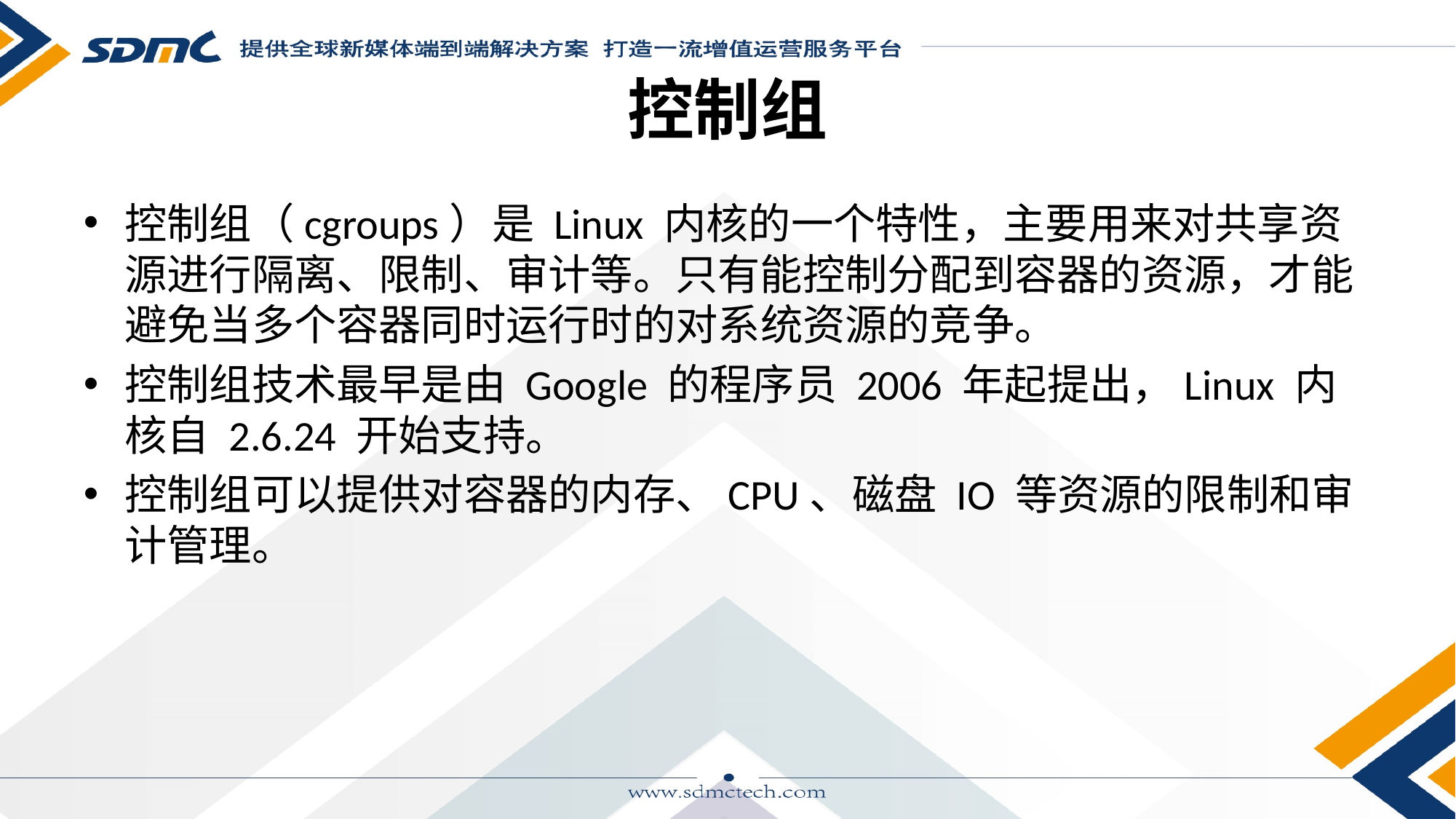

# 控制组
控制组（cgroups）是 Linux 内核的一个特性，主要用来对共享资源进行隔离、限制、审计等。只有能控制分配到容器的资源，才能避免当多个容器同时运行时的对系统资源的竞争。
控制组技术最早是由 Google 的程序员 2006 年起提出，Linux 内核自 2.6.24 开始支持。
控制组可以提供对容器的内存、CPU、磁盘 IO 等资源的限制和审计管理。